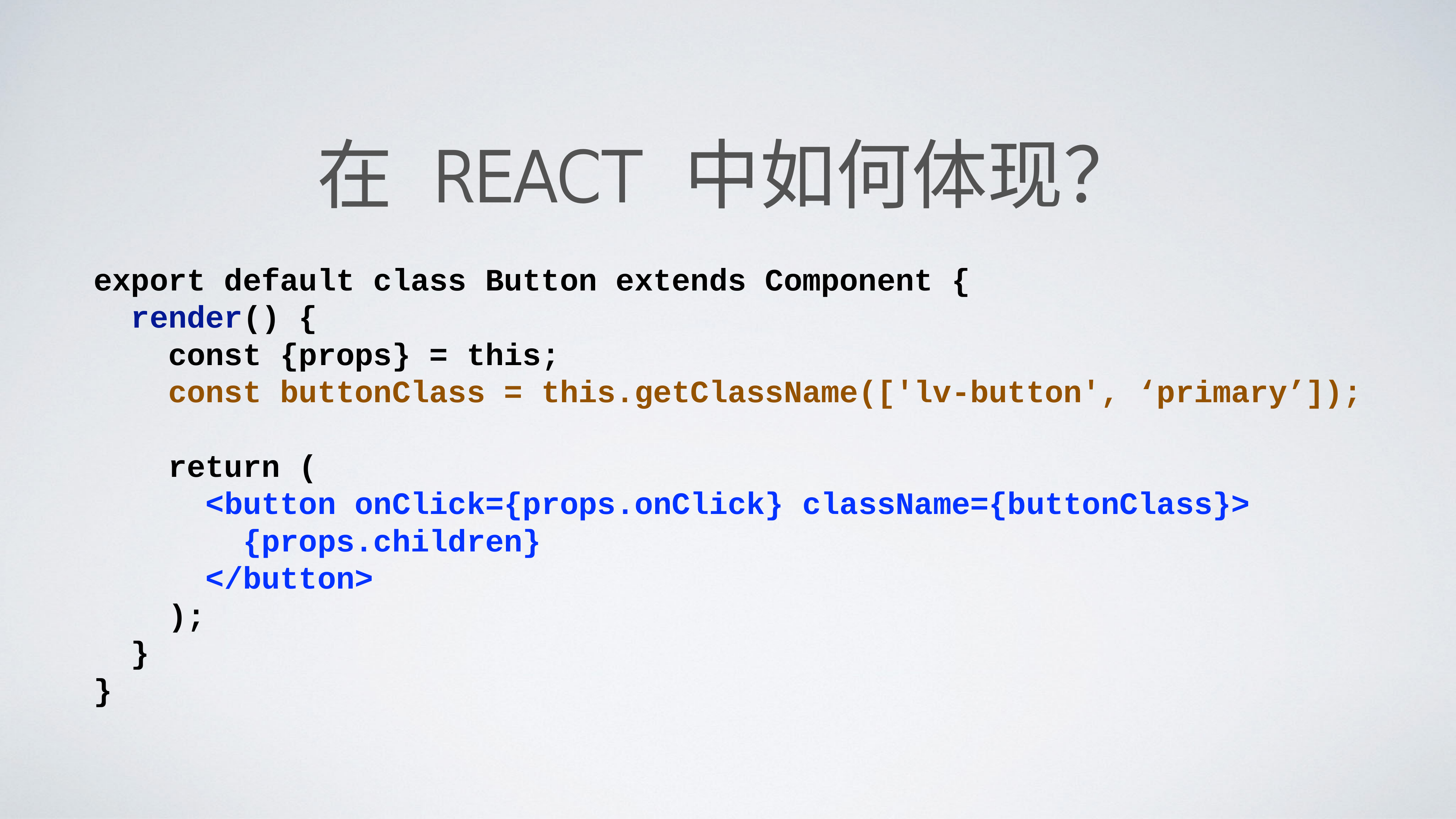

# 在 React 中如何体现？
export default class Button extends Component {
  render() {
    const {props} = this;
    const buttonClass = this.getClassName(['lv-button', ‘primary’]);

    return (
      <button onClick={props.onClick} className={buttonClass}>
        {props.children}
      </button>
    );
  }
}